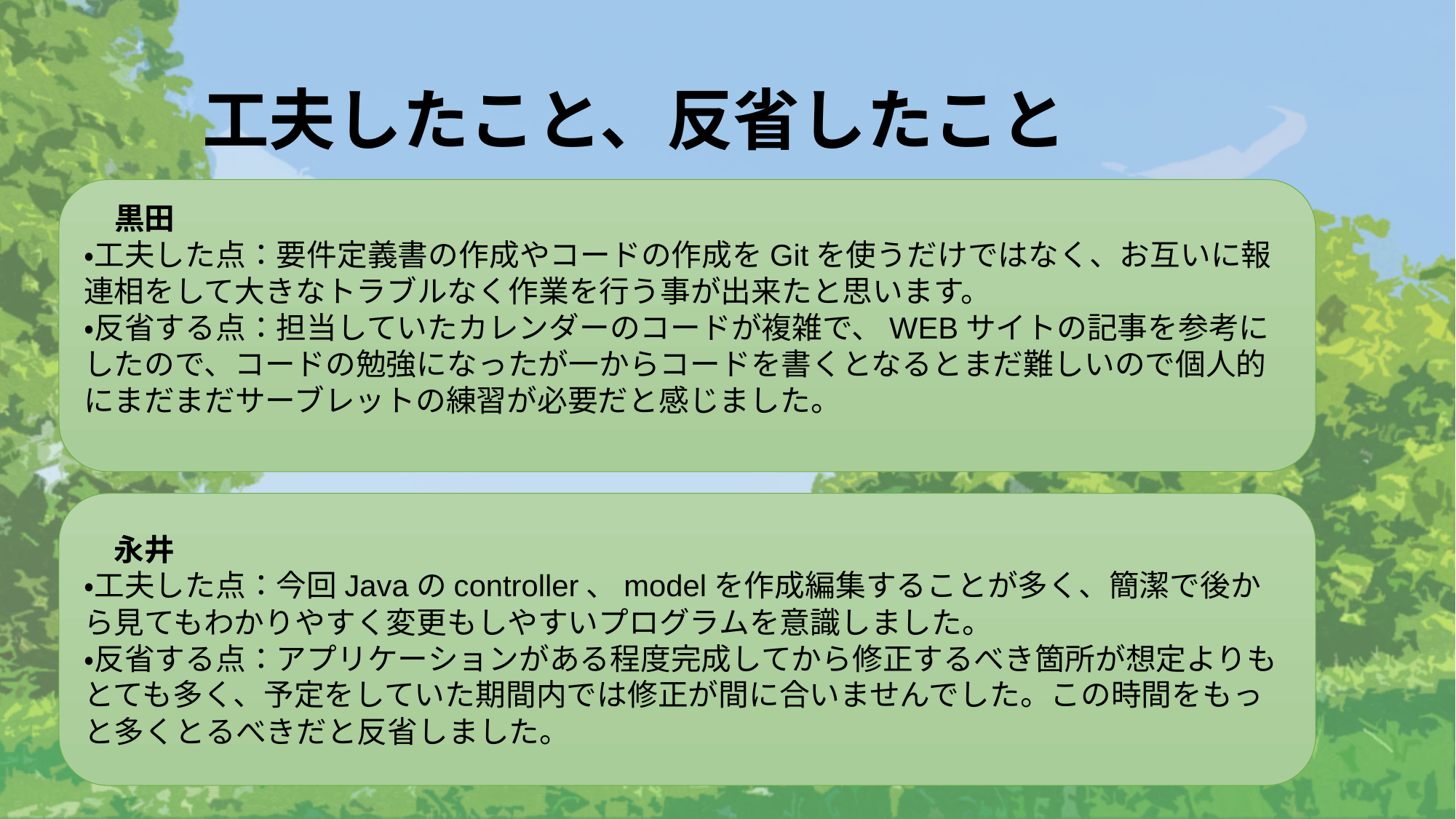

# 工夫したこと、反省したこと
　黒田
・工夫した点：要件定義書の作成やコードの作成をGitを使うだけではなく、お互いに報連相をして大きなトラブルなく作業を行う事が出来たと思います。
・反省する点：担当していたカレンダーのコードが複雑で、WEBサイトの記事を参考にしたので、コードの勉強になったが一からコードを書くとなるとまだ難しいので個人的にまだまだサーブレットの練習が必要だと感じました。
　永井
・工夫した点：今回Javaのcontroller、modelを作成編集することが多く、簡潔で後から見てもわかりやすく変更もしやすいプログラムを意識しました。
・反省する点：アプリケーションがある程度完成してから修正するべき箇所が想定よりもとても多く、予定をしていた期間内では修正が間に合いませんでした。この時間をもっと多くとるべきだと反省しました。